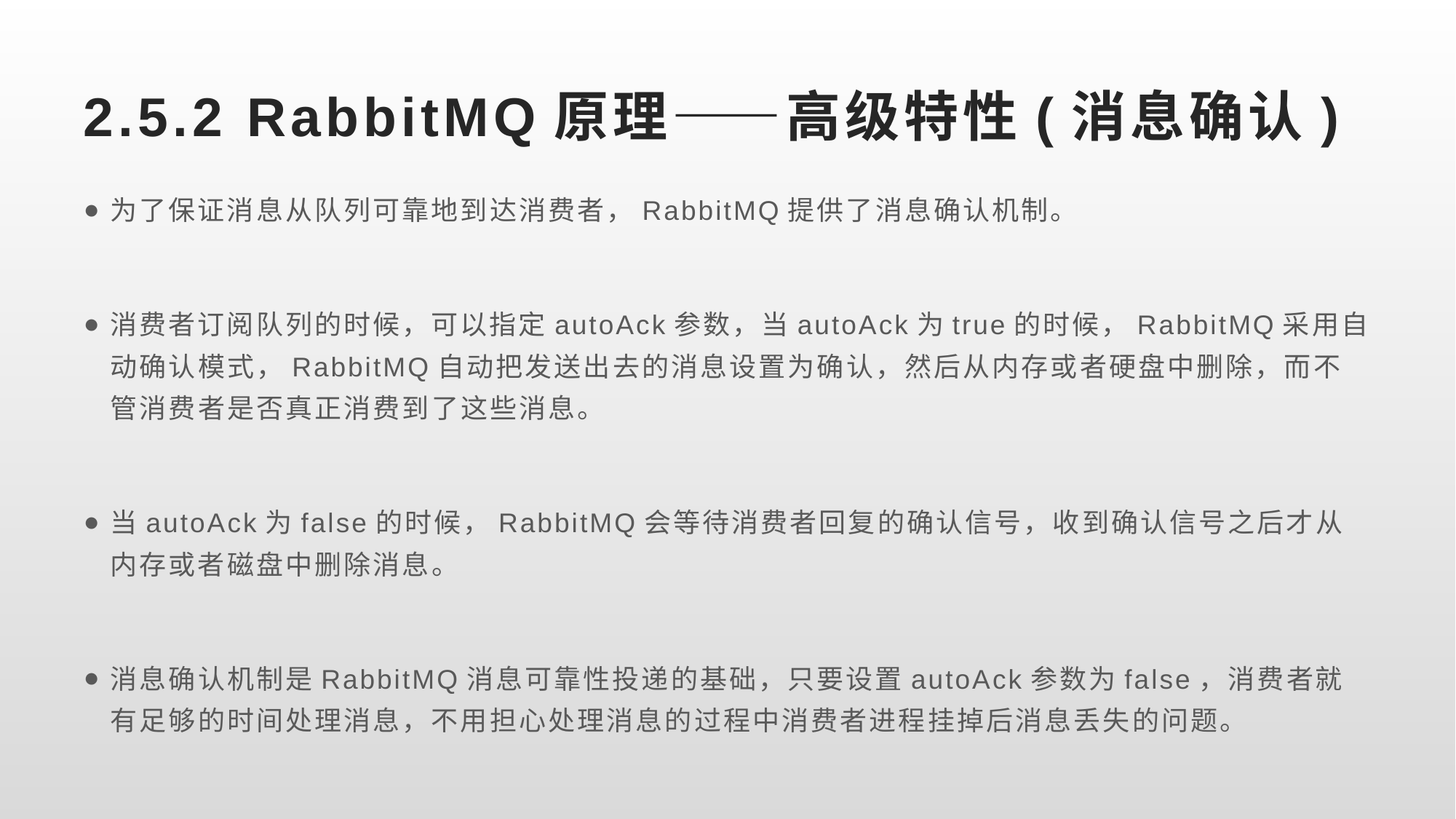

# 2.5.2 RabbitMQ原理——高级特性(消息确认)
为了保证消息从队列可靠地到达消费者，RabbitMQ提供了消息确认机制。

消费者订阅队列的时候，可以指定autoAck参数，当autoAck为true的时候，RabbitMQ采用自动确认模式，RabbitMQ自动把发送出去的消息设置为确认，然后从内存或者硬盘中删除，而不管消费者是否真正消费到了这些消息。

当autoAck为false的时候，RabbitMQ会等待消费者回复的确认信号，收到确认信号之后才从内存或者磁盘中删除消息。

消息确认机制是RabbitMQ消息可靠性投递的基础，只要设置autoAck参数为false，消费者就有足够的时间处理消息，不用担心处理消息的过程中消费者进程挂掉后消息丢失的问题。